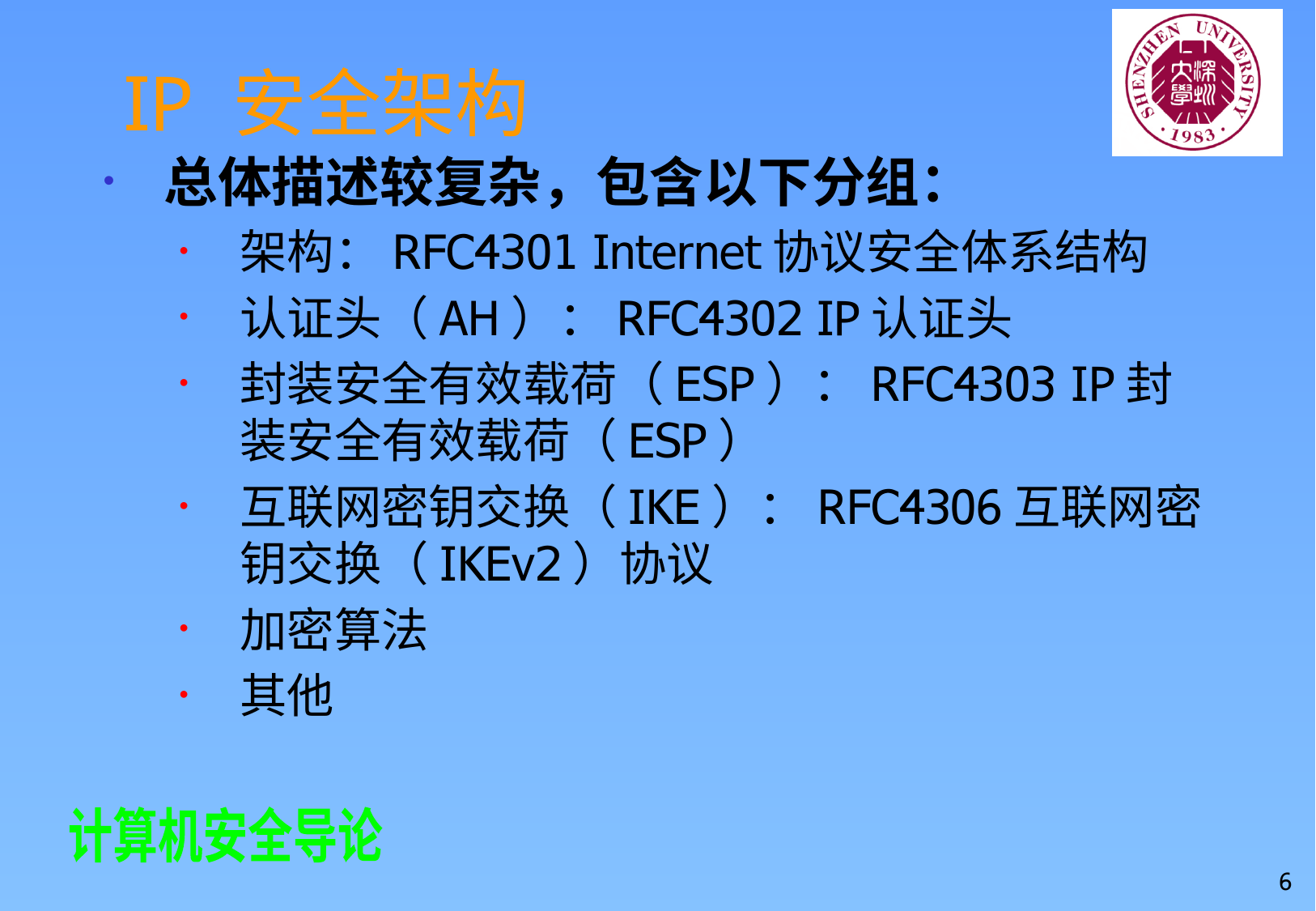

# IP 安全架构
总体描述较复杂，包含以下分组：
架构：RFC4301 Internet协议安全体系结构
认证头（AH）：RFC4302 IP认证头
封装安全有效载荷（ESP）：RFC4303 IP封装安全有效载荷（ESP）
互联网密钥交换（IKE）：RFC4306互联网密钥交换（IKEv2）协议
加密算法
其他
6